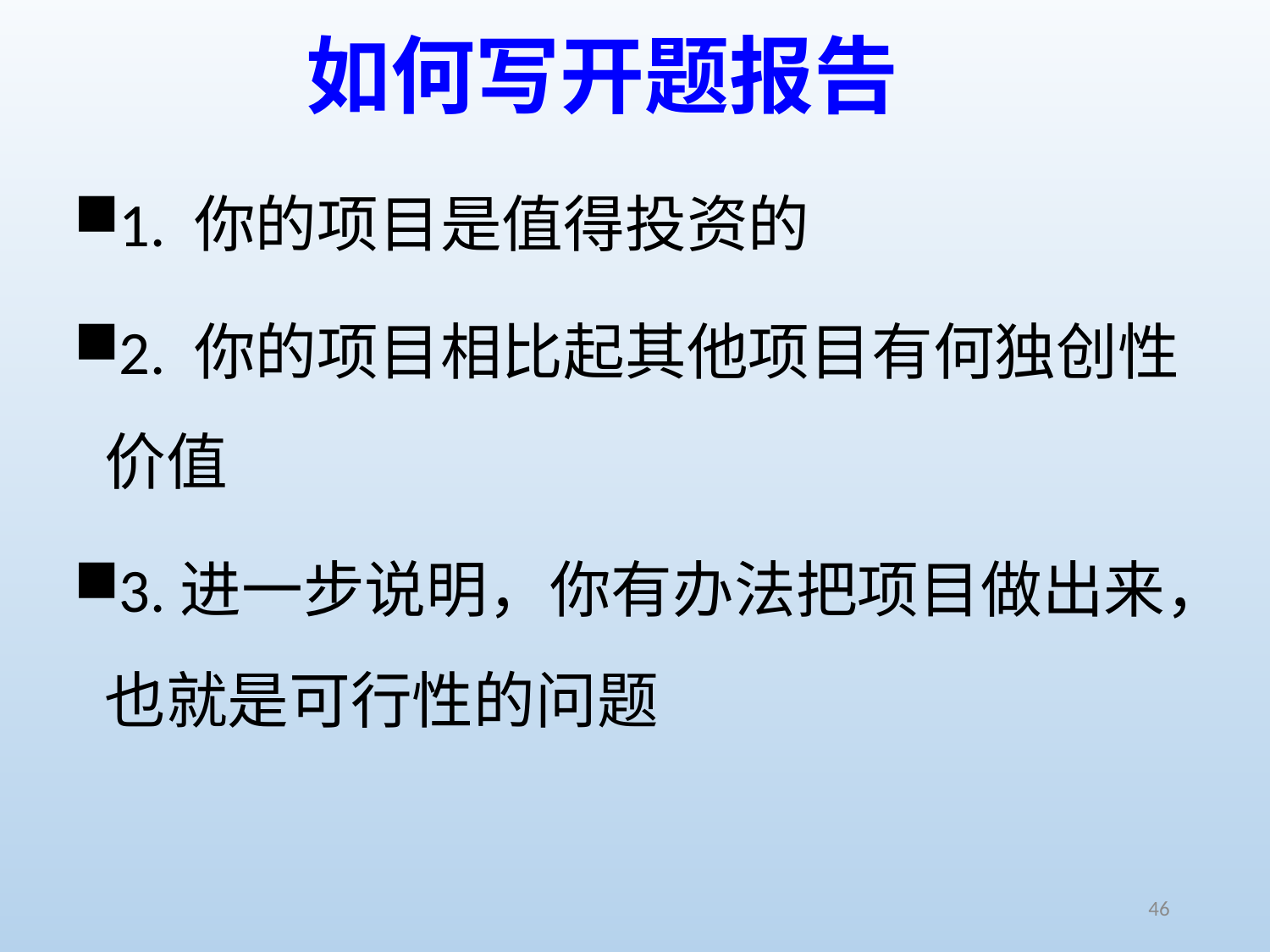

# 如何写开题报告
1. 你的项目是值得投资的
2. 你的项目相比起其他项目有何独创性价值
3.进一步说明，你有办法把项目做出来，也就是可行性的问题
46